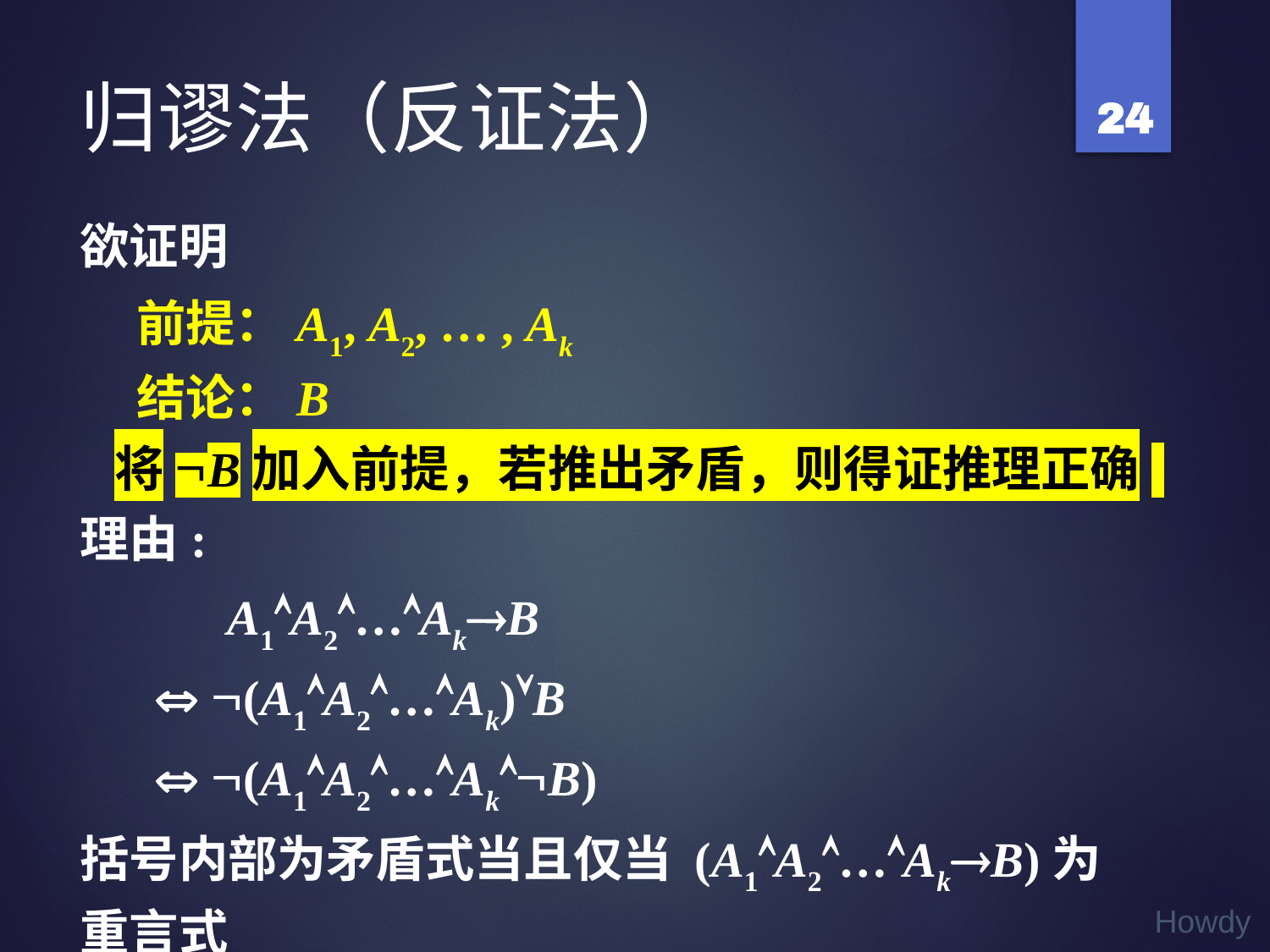

24
# 归谬法（反证法）
欲证明
    前提：A1, A2, … , Ak
    结论：B
  将¬B加入前提，若推出矛盾，则得证推理正确.
理由:
            A1∧A2∧…∧Ak→B
      ⇔ ¬(A1∧A2∧…∧Ak)∨B
      ⇔ ¬(A1∧A2∧…∧Ak∧¬B)
括号内部为矛盾式当且仅当 (A1∧A2∧…∧Ak→B)为
重言式